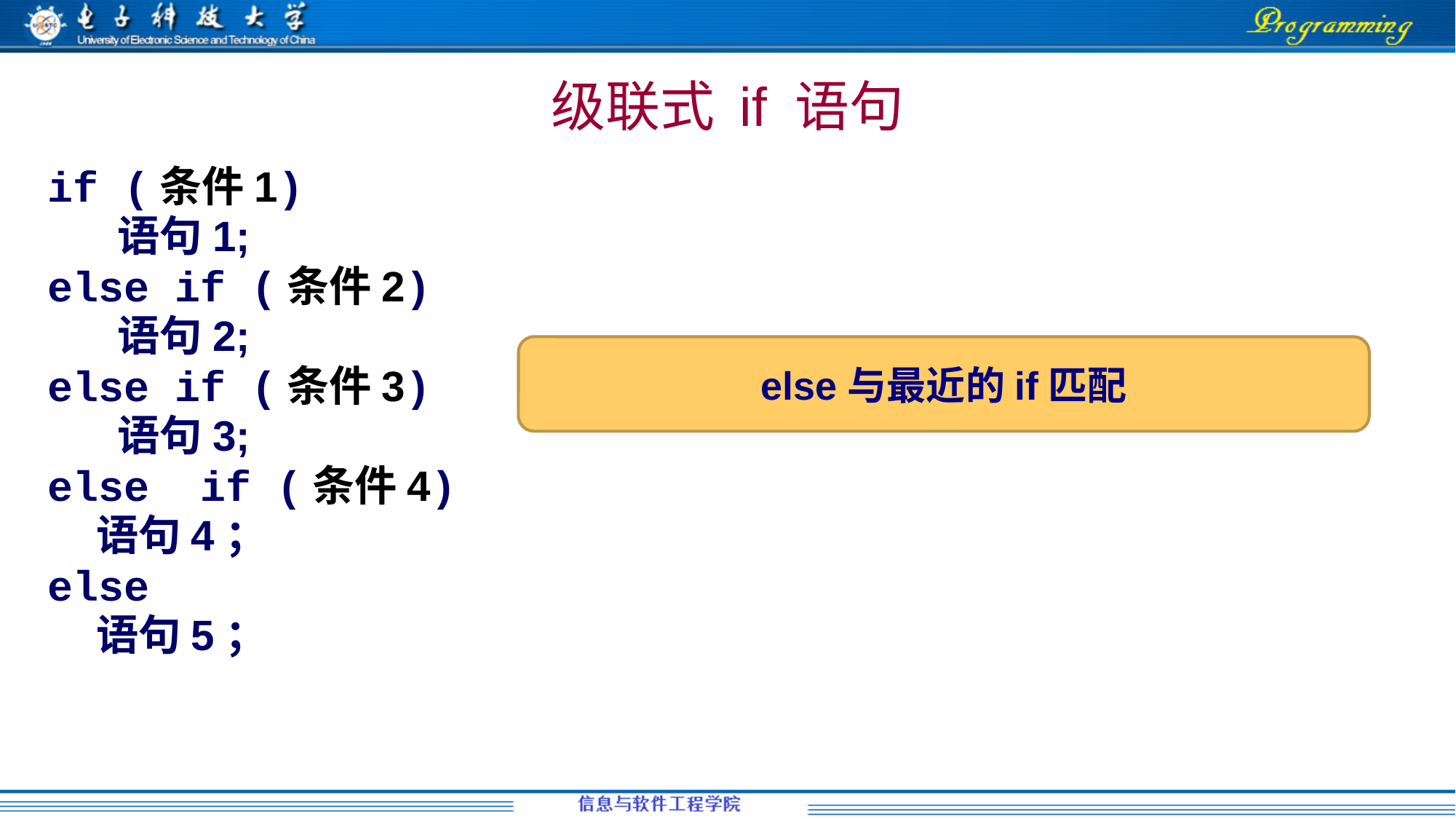

# 级联式 if 语句
if (条件1)
	  语句1;
else if (条件2)
	  语句2;
else if (条件3)
	  语句3;
else  if (条件4)
    语句4；
else
    语句5；

else与最近的if匹配